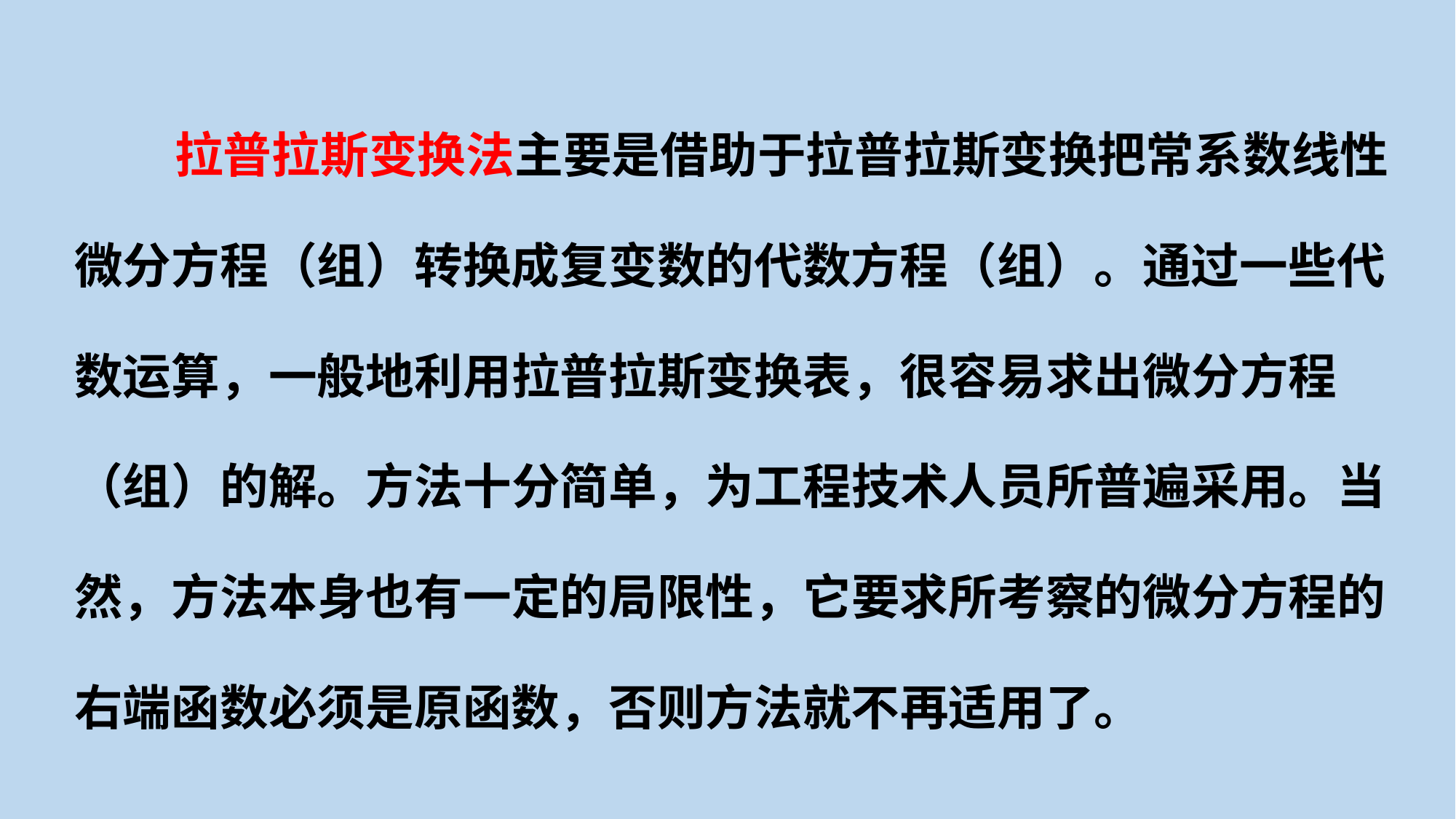

拉普拉斯变换法主要是借助于拉普拉斯变换把常系数线性微分方程（组）转换成复变数的代数方程（组）。通过一些代数运算，一般地利用拉普拉斯变换表，很容易求出微分方程（组）的解。方法十分简单，为工程技术人员所普遍采用。当然，方法本身也有一定的局限性，它要求所考察的微分方程的右端函数必须是原函数，否则方法就不再适用了。